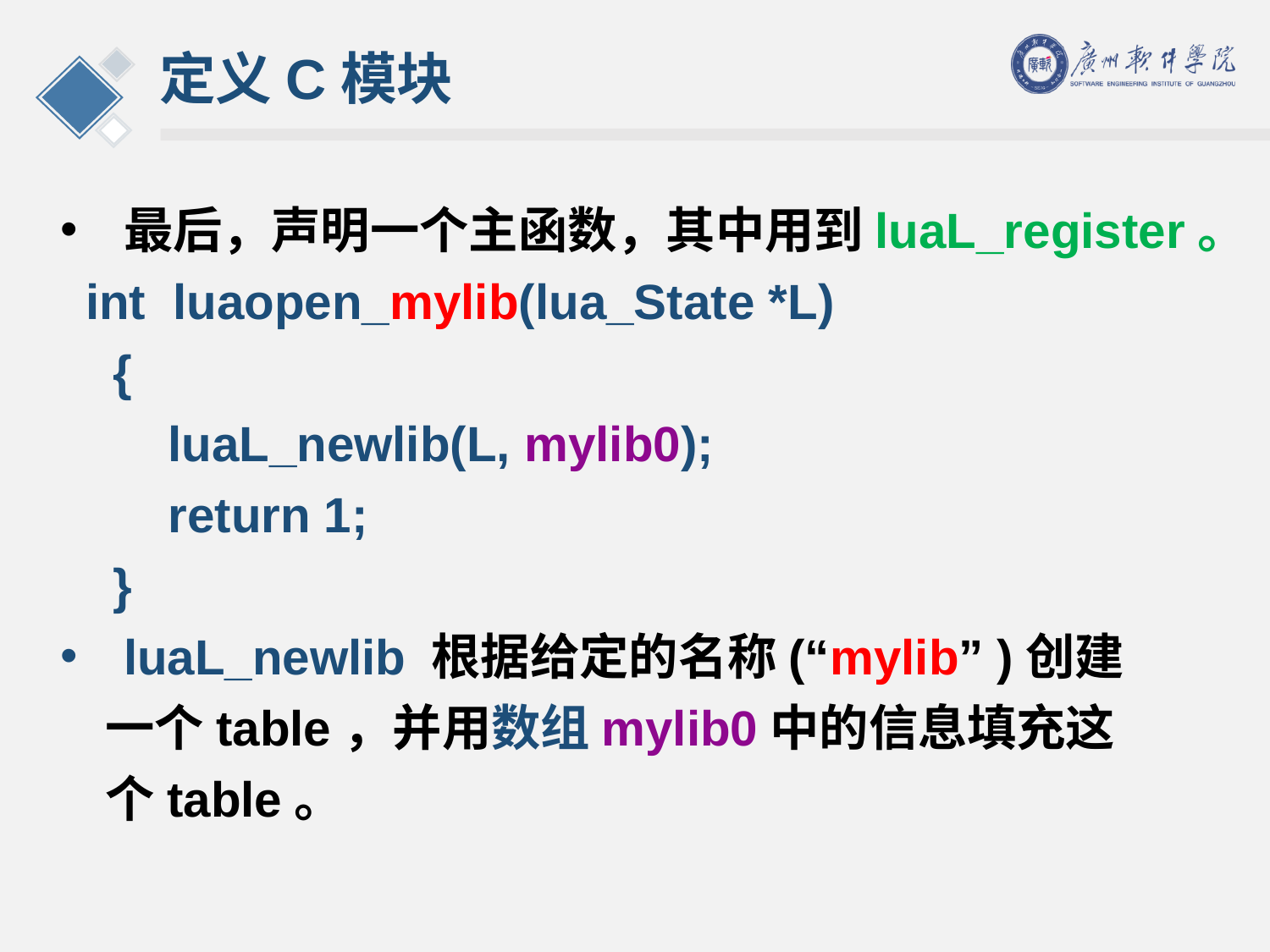

# 定义C模块
最后，声明一个主函数，其中用到luaL_register。
   int  luaopen_mylib(lua_State *L)
     {
         luaL_newlib(L, mylib0);
         return 1;
     }
luaL_newlib 根据给定的名称(“mylib” )创建
   一个table，并用数组mylib0中的信息填充这
   个table。